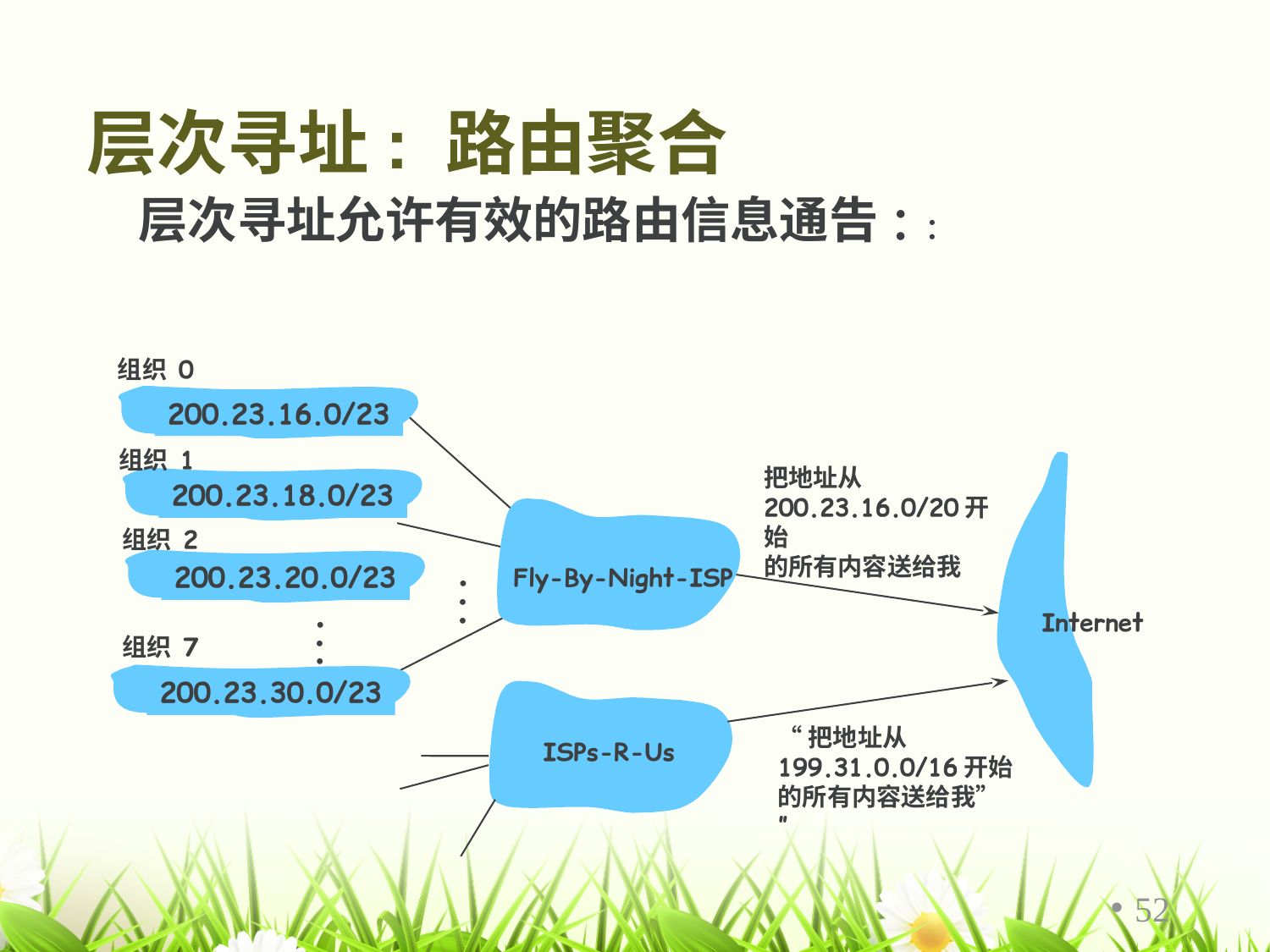

# 层次寻址: 路由聚合
层次寻址允许有效的路由信息通告: :
组织 0

200.23.16.0/23

组织 1

把地址从200.23.16.0/20开始
的所有内容送给我

200.23.18.0/23

组织 2

.
.
.

200.23.20.0/23
Fly-By-Night-ISP

.
.
.
Internet

组织 7

200.23.30.0/23

“把地址从
199.31.0.0/16开始
的所有内容送给我”
”
ISPs-R-Us

52